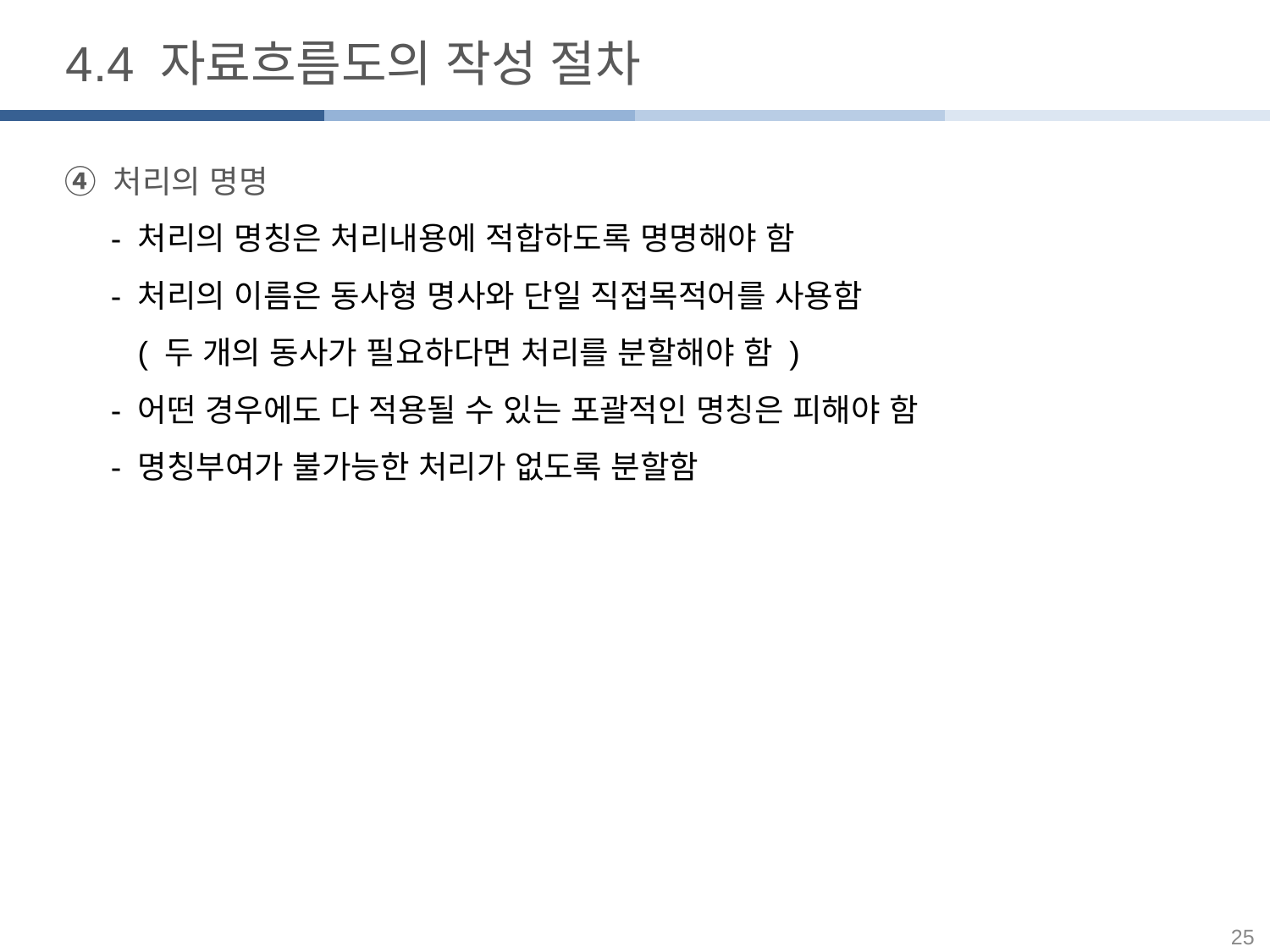

4.4 자료흐름도의 작성 절차
  ④ 처리의 명명
- 처리의 명칭은 처리내용에 적합하도록 명명해야 함
- 처리의 이름은 동사형 명사와 단일 직접목적어를 사용함
      ( 두 개의 동사가 필요하다면 처리를 분할해야 함 )
- 어떤 경우에도 다 적용될 수 있는 포괄적인 명칭은 피해야 함
- 명칭부여가 불가능한 처리가 없도록 분할함

25